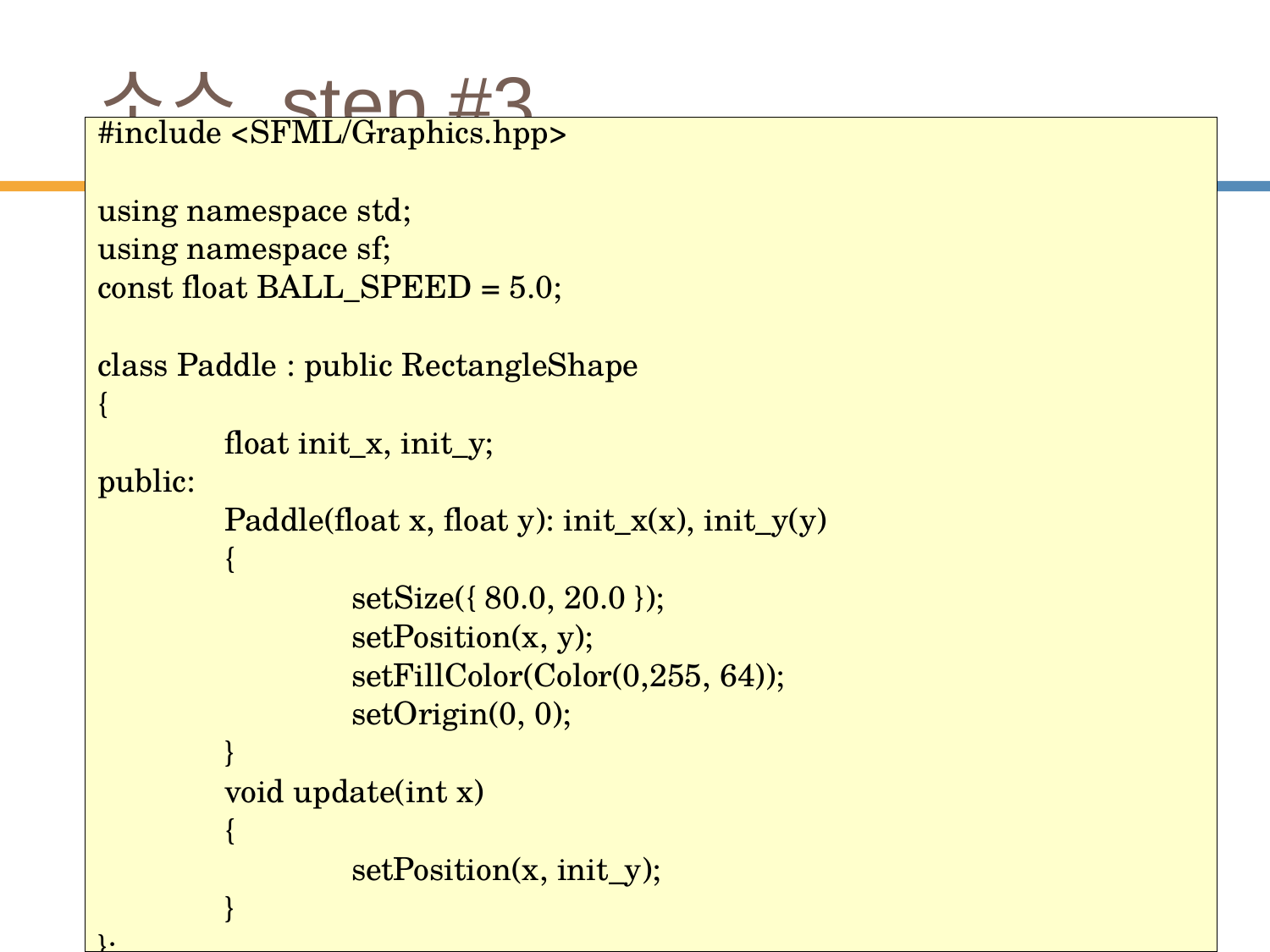

# 소스 step #3
#include <SFML/Graphics.hpp>

using namespace std;
using namespace sf;
const float BALL_SPEED = 5.0;

class Paddle : public RectangleShape
{
	float init_x, init_y;
public:
	Paddle(float x, float y): init_x(x), init_y(y)
	{
		setSize({ 80.0, 20.0 });
		setPosition(x, y);
		setFillColor(Color(0,255, 64));
		setOrigin(0, 0);
	}
	void update(int x)
	{
		setPosition(x, init_y);
	}
};